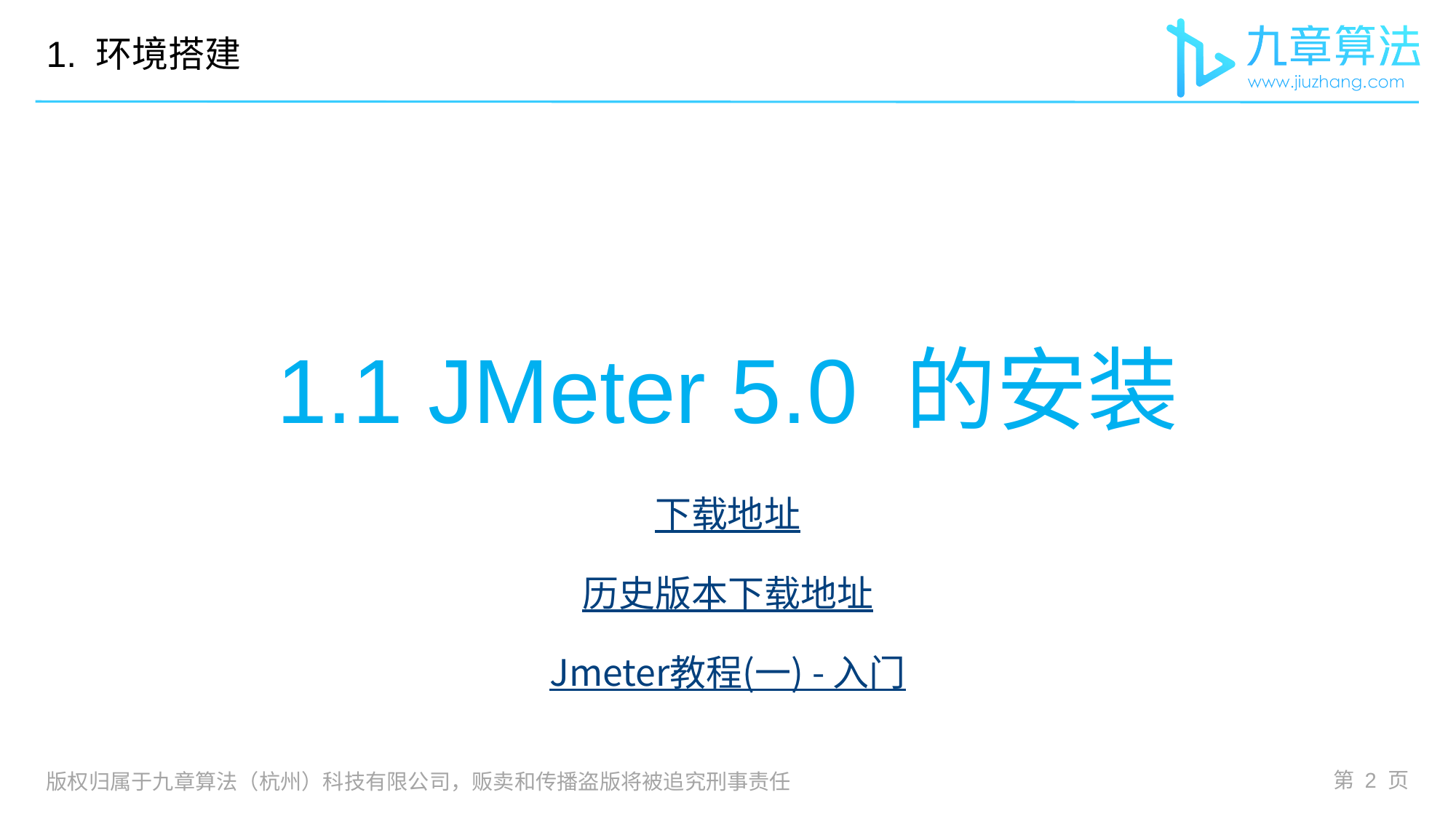

1. 环境搭建
# 1.1 JMeter 5.0 的安装
下载地址
历史版本下载地址
Jmeter教程(一) - 入门